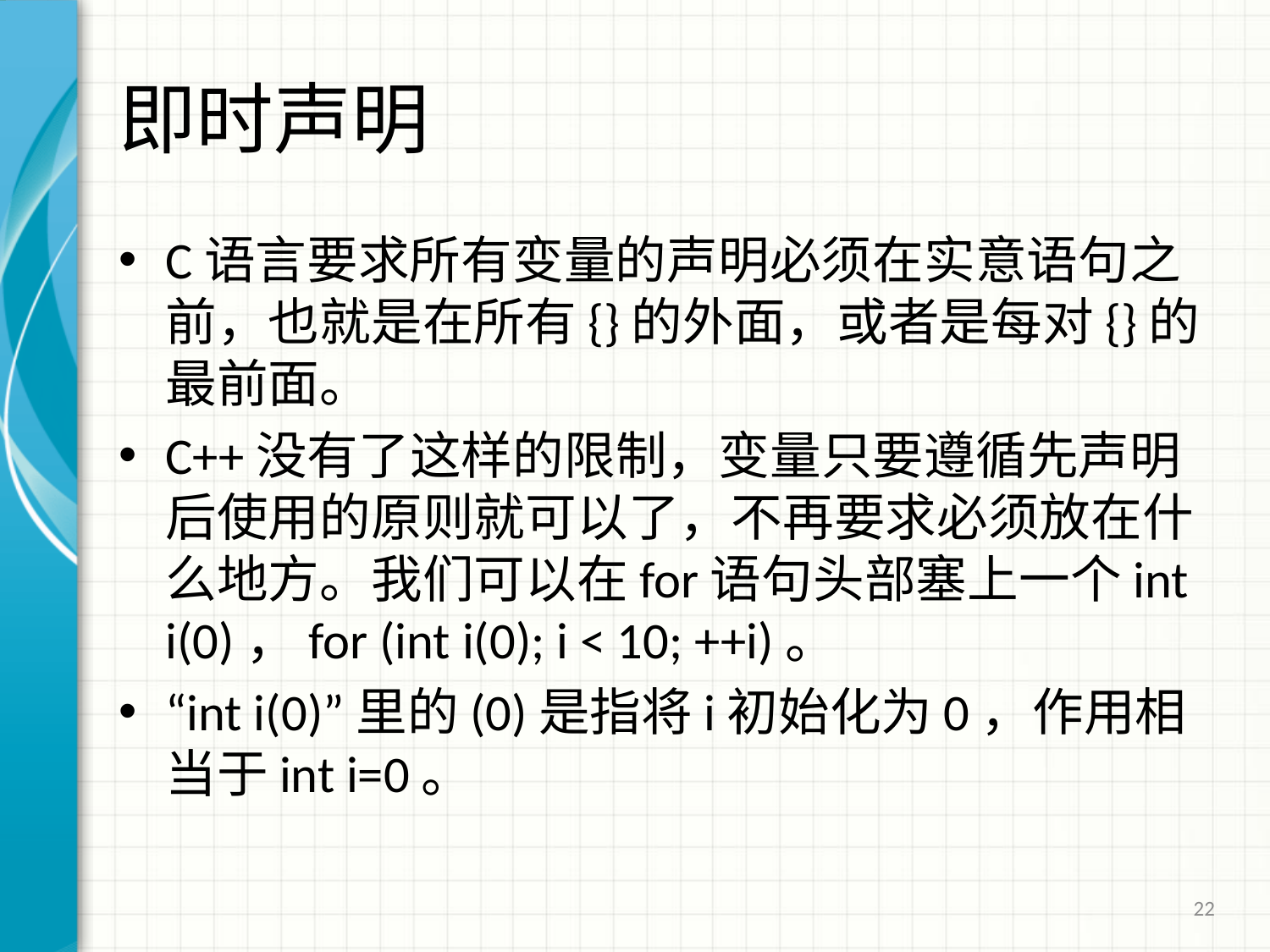

# 即时声明
C语言要求所有变量的声明必须在实意语句之前，也就是在所有{}的外面，或者是每对{}的最前面。
C++没有了这样的限制，变量只要遵循先声明后使用的原则就可以了，不再要求必须放在什么地方。我们可以在for语句头部塞上一个int i(0)，for (int i(0); i < 10; ++i)。
“int i(0)”里的(0)是指将i初始化为0，作用相当于int i=0。
22